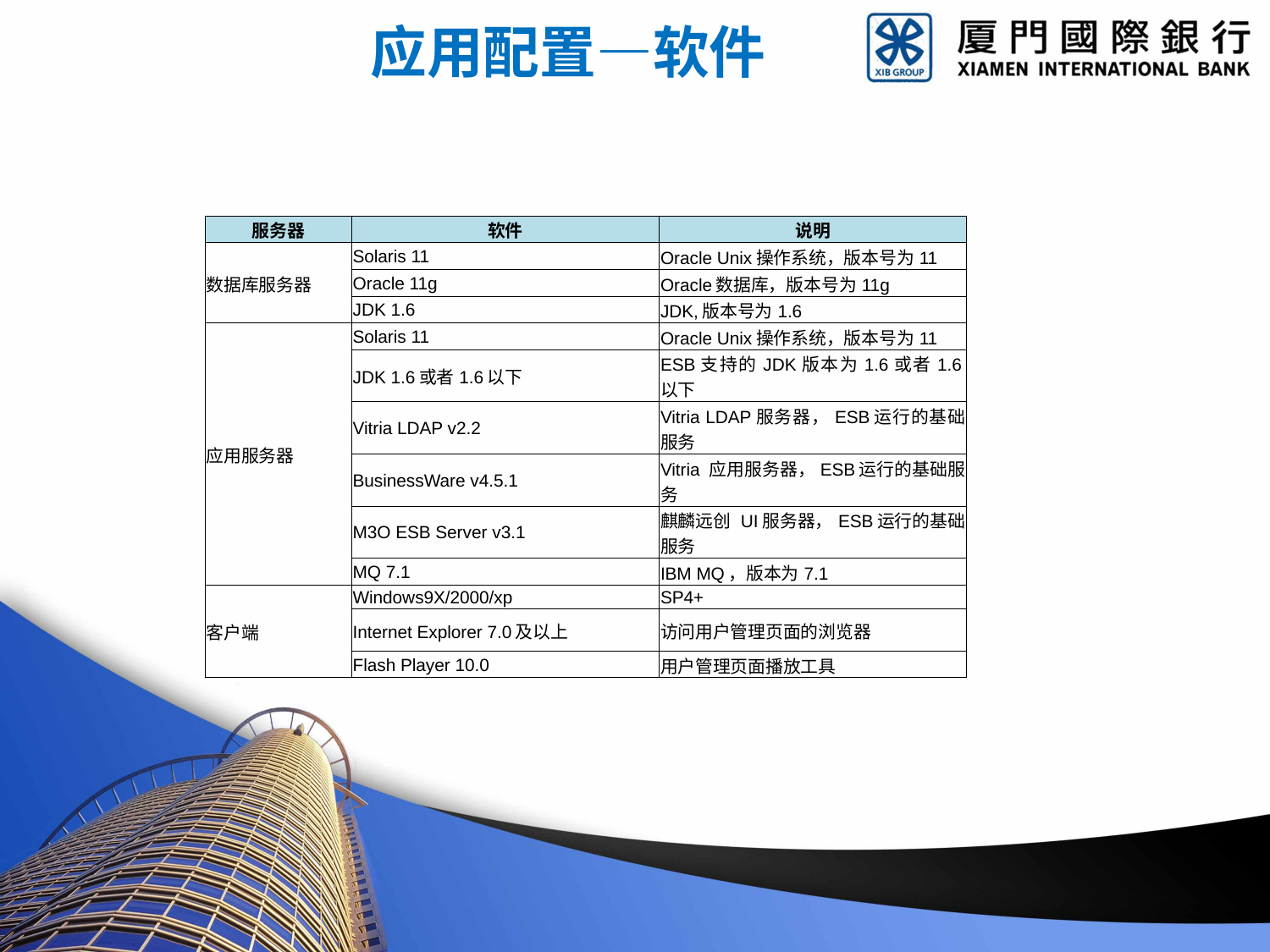

应用配置—软件
| 服务器 | 软件 | 说明 |
| --- | --- | --- |
| 数据库服务器 | Solaris 11 | Oracle Unix操作系统，版本号为11 |
|  | Oracle 11g | Oracle数据库，版本号为11g |
|  | JDK 1.6 | JDK,版本号为1.6 |
| 应用服务器 | Solaris 11 | Oracle Unix操作系统，版本号为11 |
|  | JDK 1.6或者1.6以下 | ESB支持的JDK版本为1.6或者1.6以下 |
|  | Vitria LDAP v2.2 | Vitria LDAP服务器，ESB运行的基础服务 |
|  | BusinessWare v4.5.1 | Vitria 应用服务器，ESB运行的基础服务 |
|  | M3O ESB Server v3.1 | 麒麟远创 UI服务器，ESB运行的基础服务 |
|  | MQ 7.1 | IBM MQ，版本为7.1 |
| 客户端 | Windows9X/2000/xp | SP4+ |
|  | Internet Explorer 7.0及以上 | 访问用户管理页面的浏览器 |
|  | Flash Player 10.0 | 用户管理页面播放工具 |